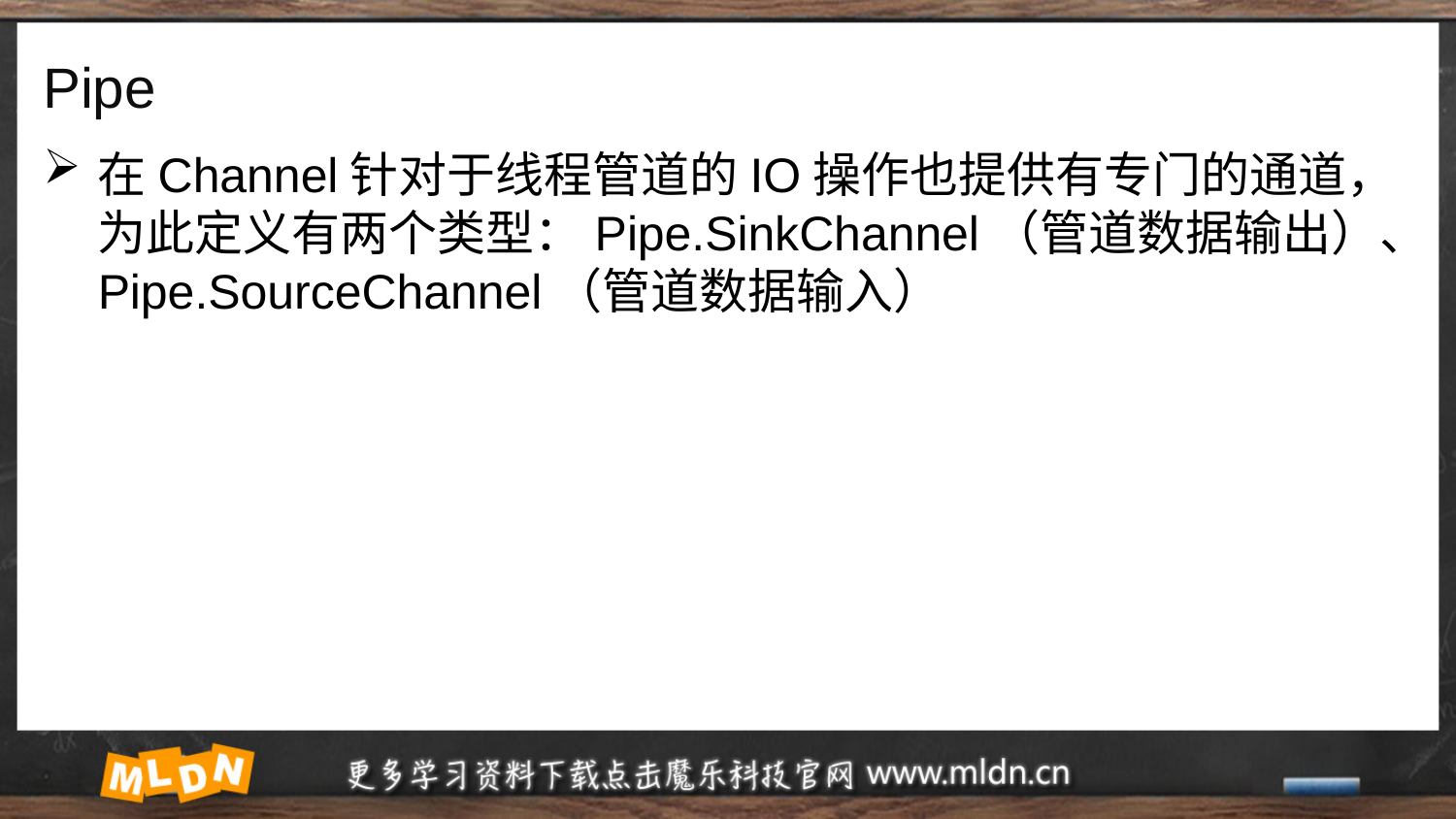

# Pipe
在Channel针对于线程管道的IO操作也提供有专门的通道，为此定义有两个类型：Pipe.SinkChannel（管道数据输出）、Pipe.SourceChannel（管道数据输入）